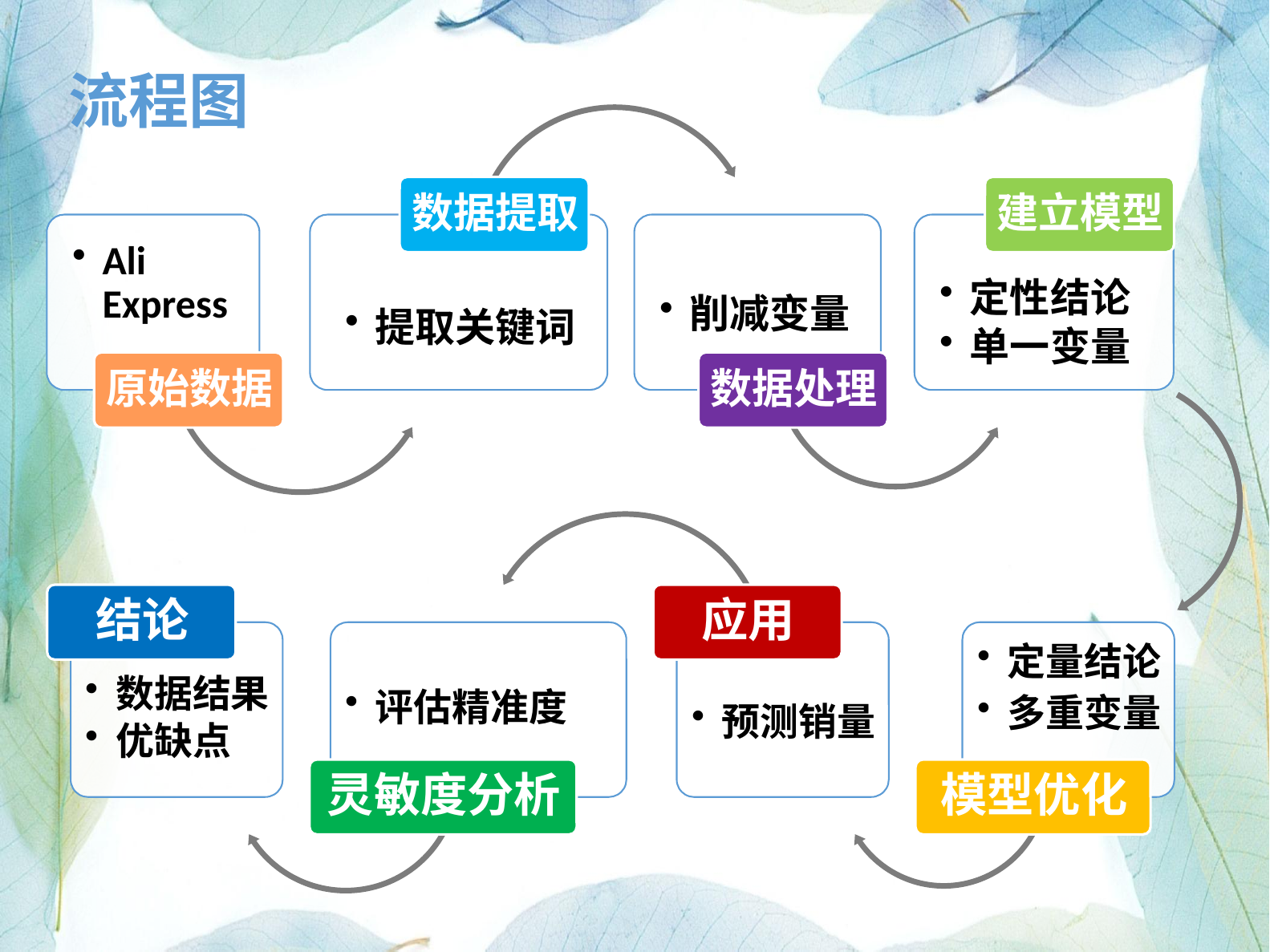

Ali Express
原始数据
提取关键词
数据提取
削减变量
数据处理
定性结论
单一变量
建立模型
流程图
定量结论
多重变量
模型优化
预测销量
应用
评估精准度
灵敏度分析
数据结果
优缺点
结论